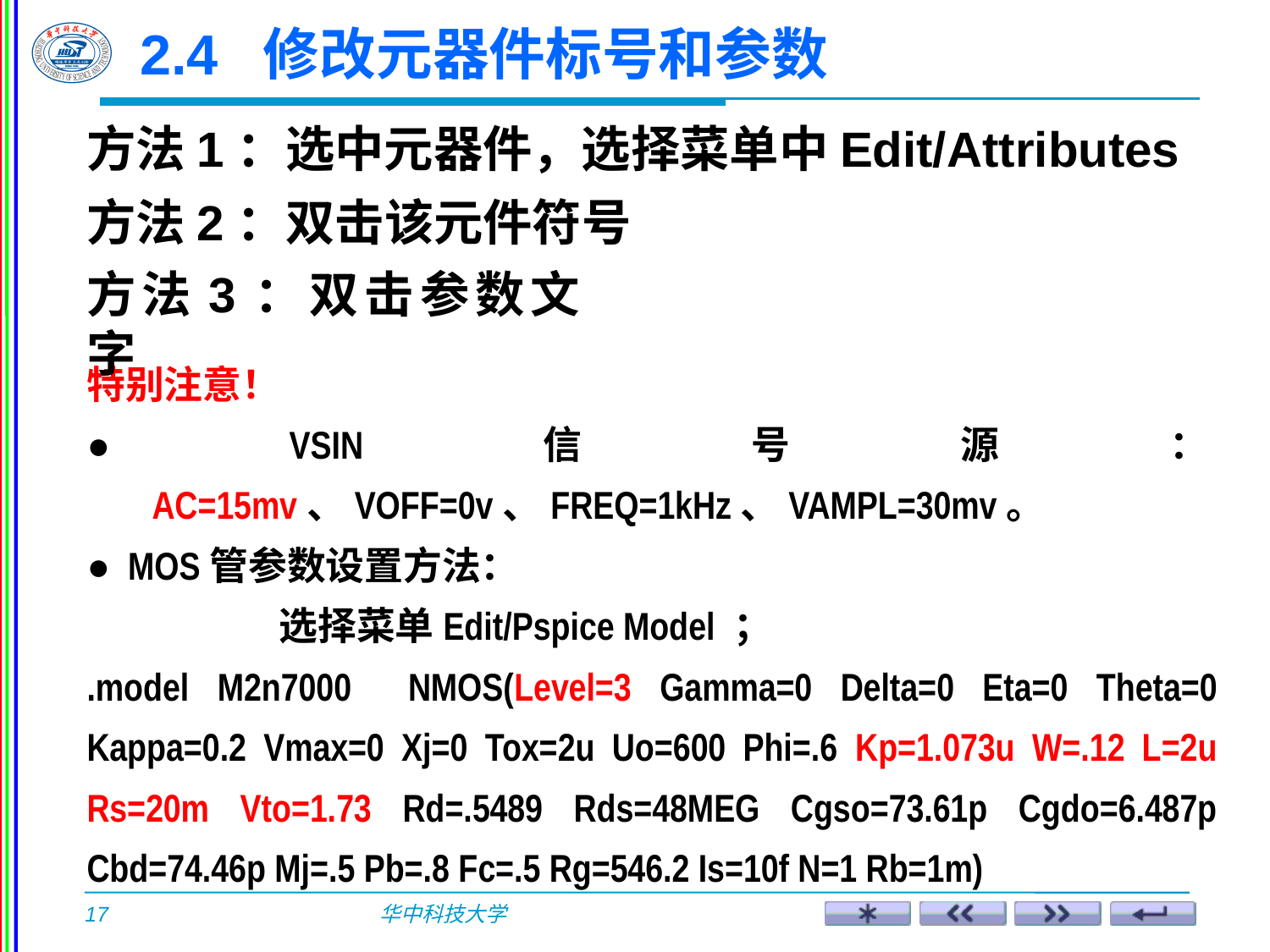

2.4  修改元器件标号和参数
方法1：选中元器件，选择菜单中Edit/Attributes
方法2：双击该元件符号
方法3：双击参数文字

特别注意！
● VSIN信号源：AC=15mv、VOFF=0v、FREQ=1kHz、VAMPL=30mv。
●  MOS管参数设置方法：
		选择菜单Edit/Pspice Model ；
.model M2n7000  NMOS(Level=3 Gamma=0 Delta=0 Eta=0 Theta=0 Kappa=0.2 Vmax=0 Xj=0 Tox=2u Uo=600 Phi=.6 Kp=1.073u W=.12 L=2u Rs=20m Vto=1.73 Rd=.5489 Rds=48MEG Cgso=73.61p Cgdo=6.487p Cbd=74.46p Mj=.5 Pb=.8 Fc=.5 Rg=546.2 Is=10f N=1 Rb=1m)